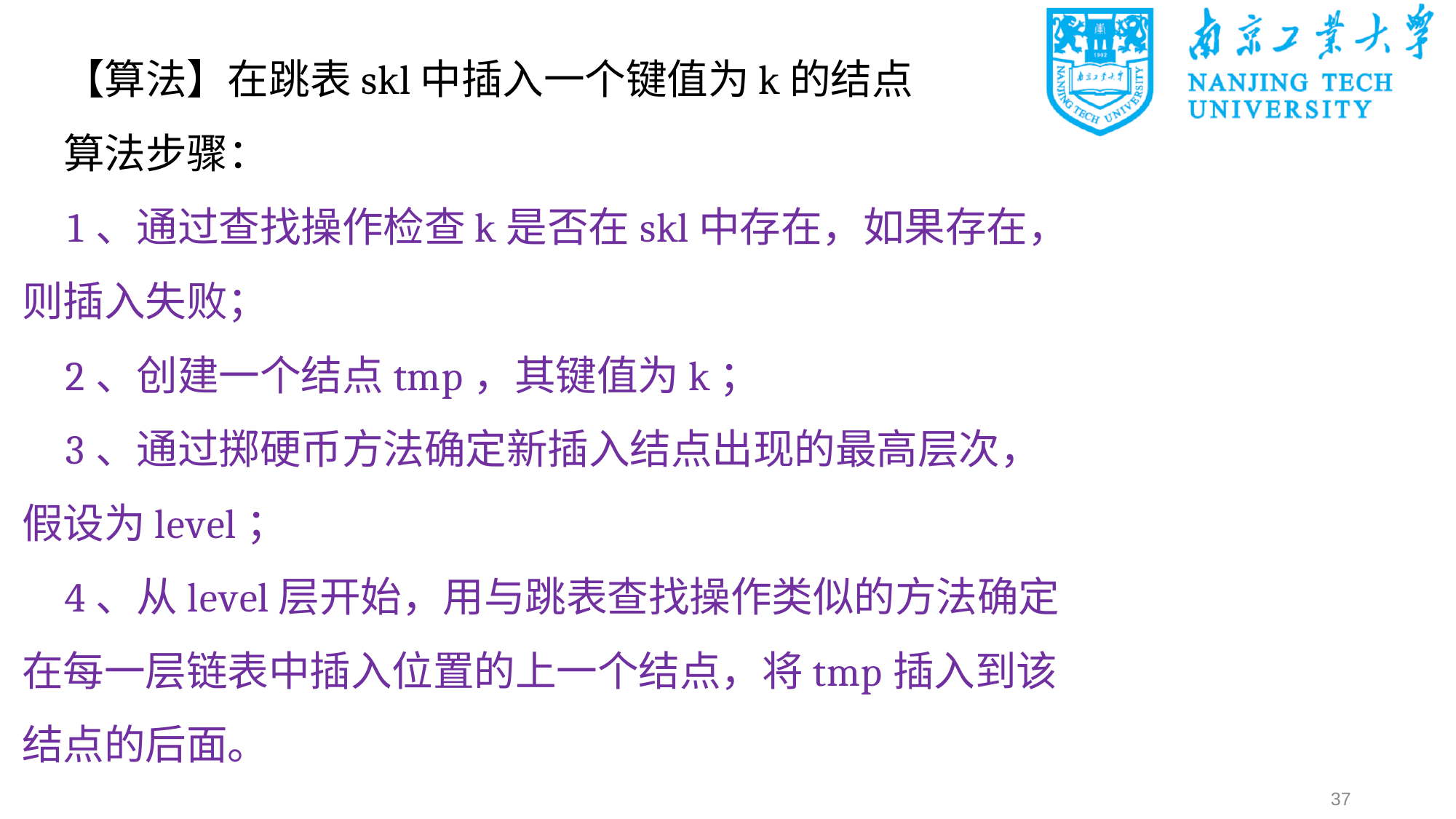

【算法】在跳表skl中插入一个键值为k的结点
算法步骤：
1、通过查找操作检查k是否在skl中存在，如果存在，则插入失败；
2、创建一个结点tmp，其键值为k；
3、通过掷硬币方法确定新插入结点出现的最高层次，假设为level；
4、从level层开始，用与跳表查找操作类似的方法确定在每一层链表中插入位置的上一个结点，将tmp插入到该结点的后面。
37